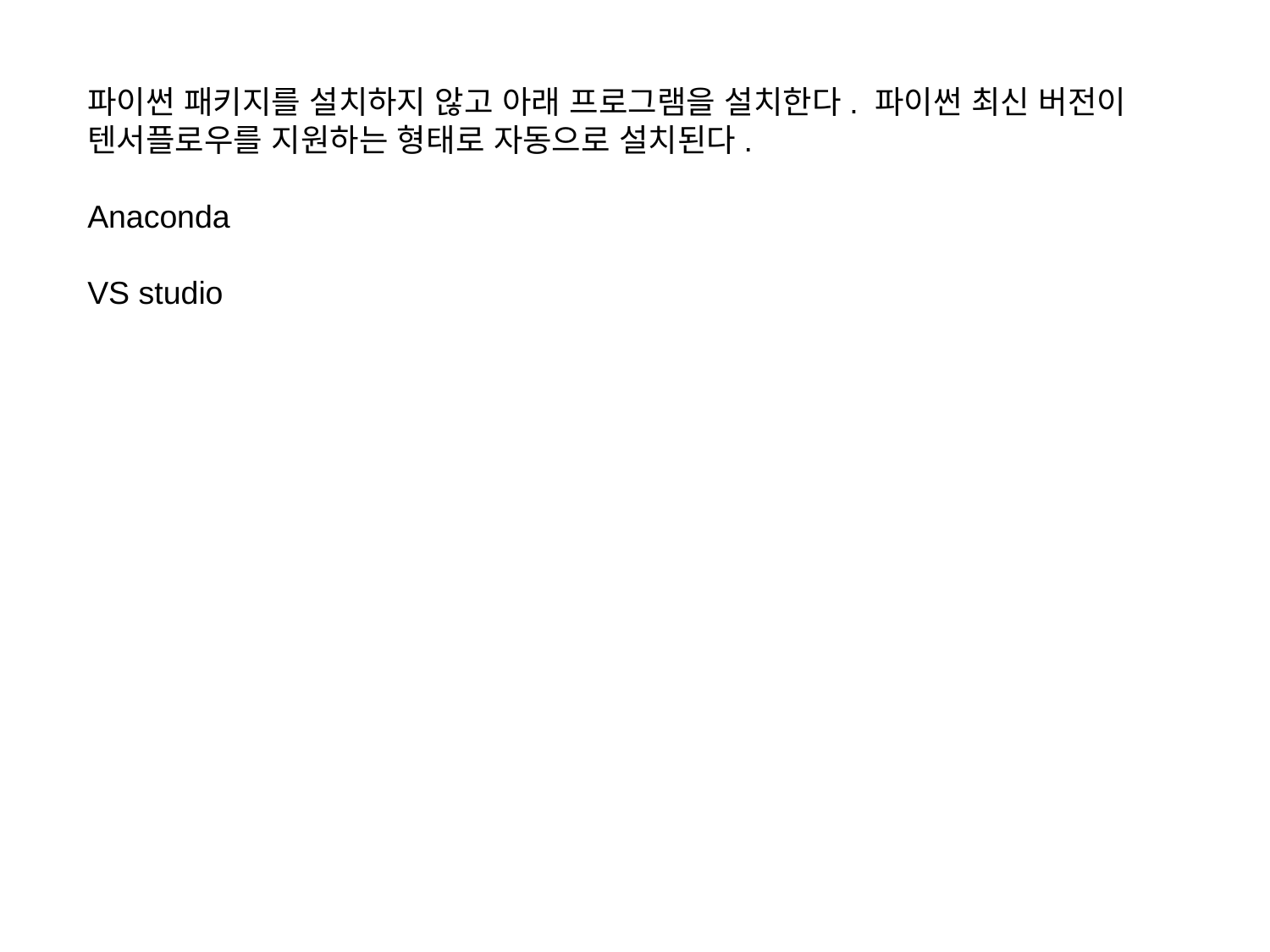

파이썬 패키지를 설치하지 않고 아래 프로그램을 설치한다. 파이썬 최신 버전이 텐서플로우를 지원하는 형태로 자동으로 설치된다.

Anaconda

VS studio